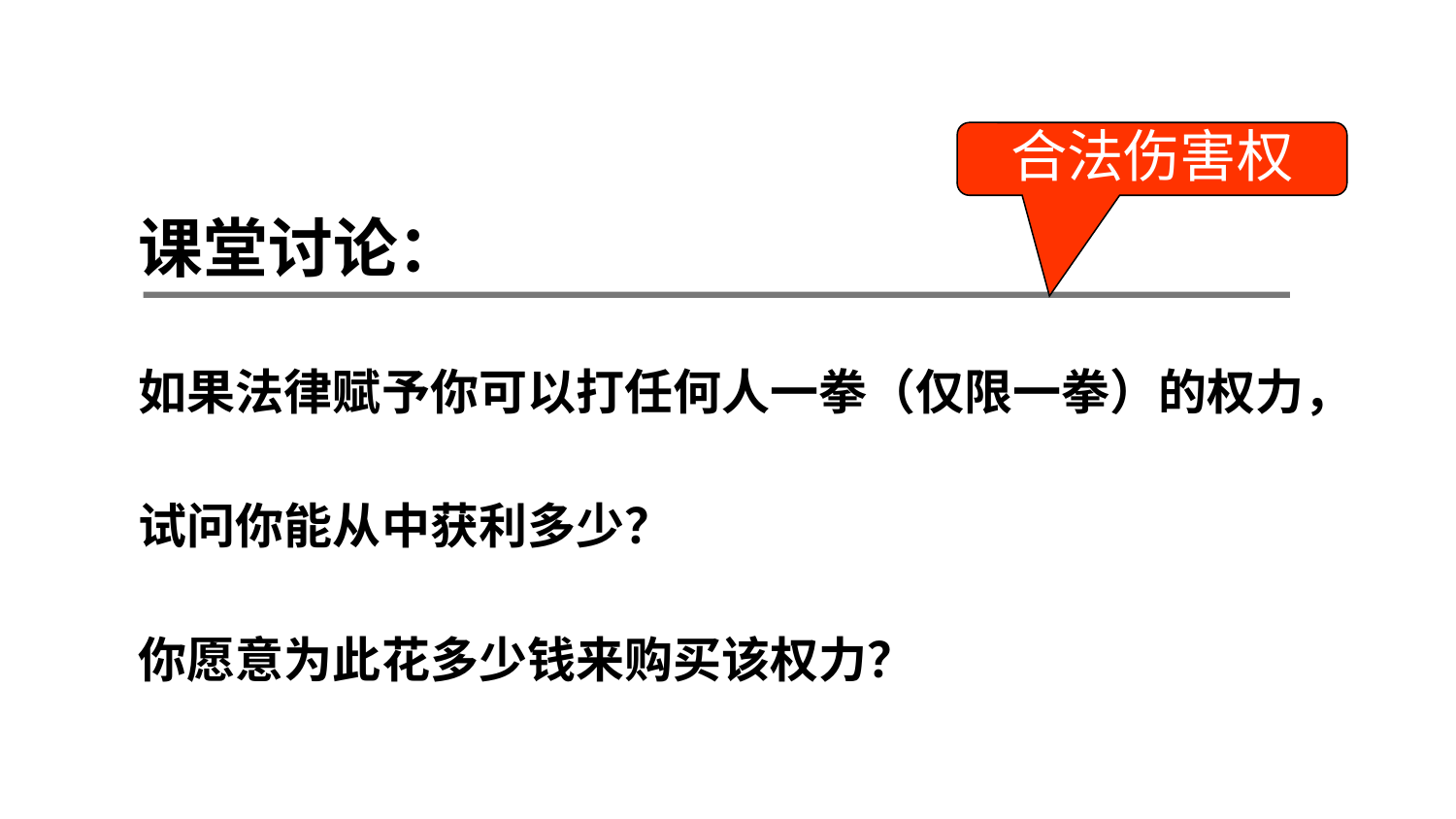

课堂讨论：
如果法律赋予你可以打任何人一拳（仅限一拳）的权力，试问你能从中获利多少？
你愿意为此花多少钱来购买该权力？
合法伤害权